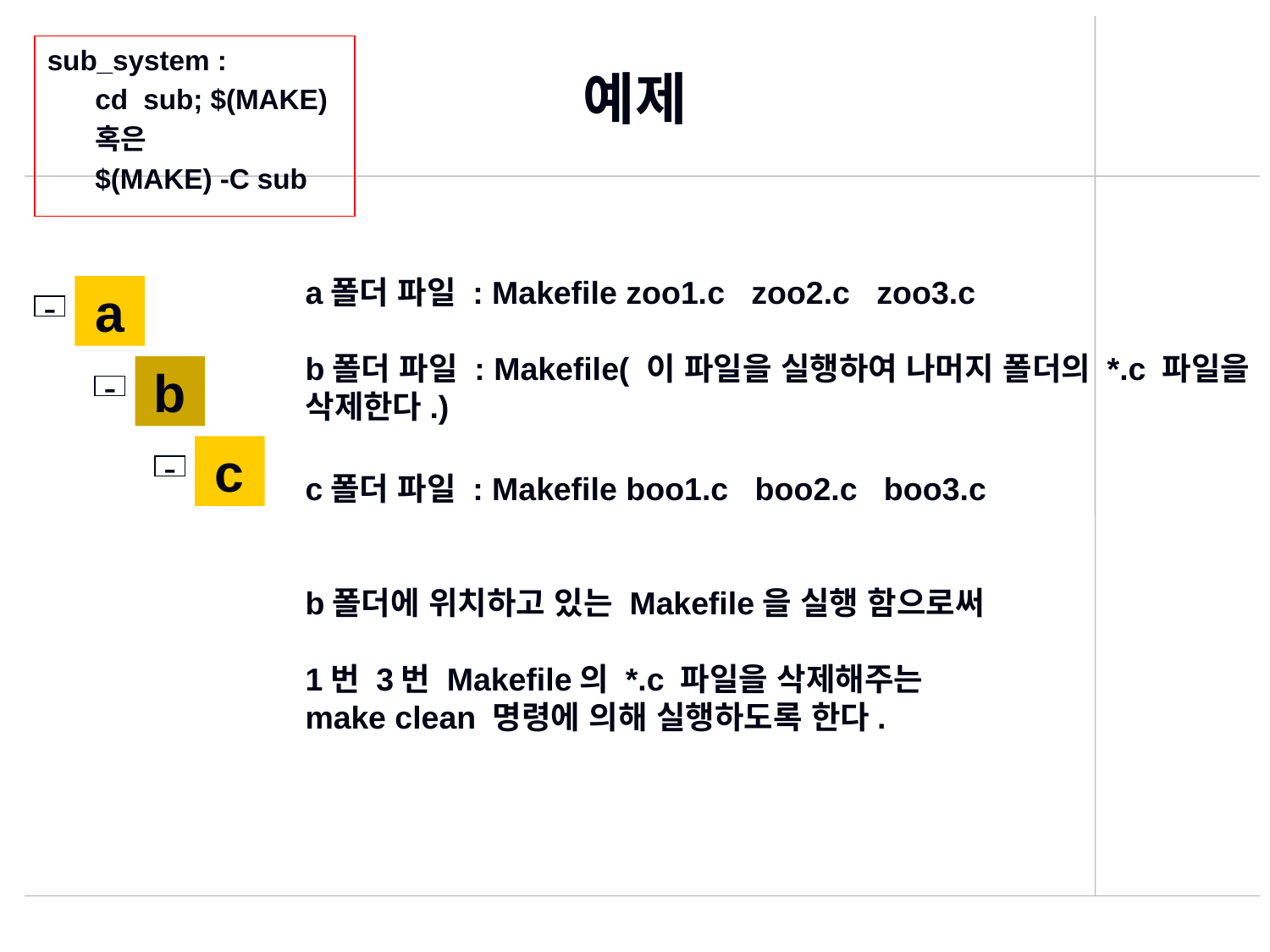

sub_system :
	cd  sub; $(MAKE)
	혹은
	$(MAKE) -C sub
# 예제
	a폴더 파일 : Makefile zoo1.c   zoo2.c   zoo3.c
b폴더 파일 : Makefile( 이 파일을 실행하여 나머지 폴더의 *.c 파일을 삭제한다.)
	c폴더 파일 : Makefile boo1.c   boo2.c   boo3.c
b폴더에 위치하고 있는 Makefile을 실행 함으로써
1번 3번 Makefile의 *.c 파일을 삭제해주는
make clean 명령에 의해 실행하도록 한다.
a
-
b
-
c
-
465